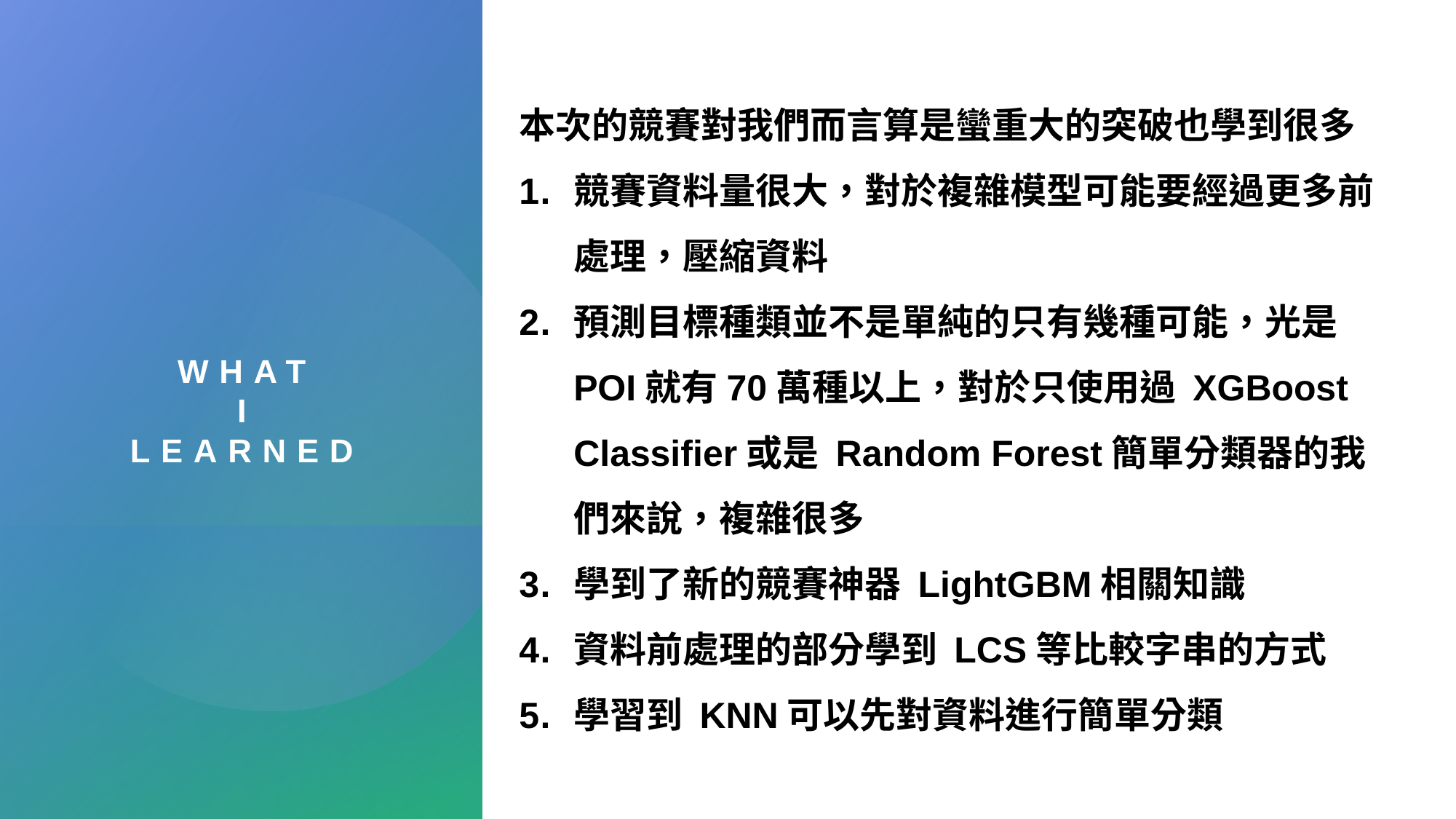

本次的競賽對我們而言算是蠻重大的突破也學到很多
競賽資料量很大，對於複雜模型可能要經過更多前處理，壓縮資料
預測目標種類並不是單純的只有幾種可能，光是POI就有70萬種以上，對於只使用過 XGBoost Classifier或是 Random Forest簡單分類器的我們來說，複雜很多
學到了新的競賽神器 LightGBM相關知識
資料前處理的部分學到 LCS等比較字串的方式
學習到 KNN可以先對資料進行簡單分類

WHAT
I
Learned